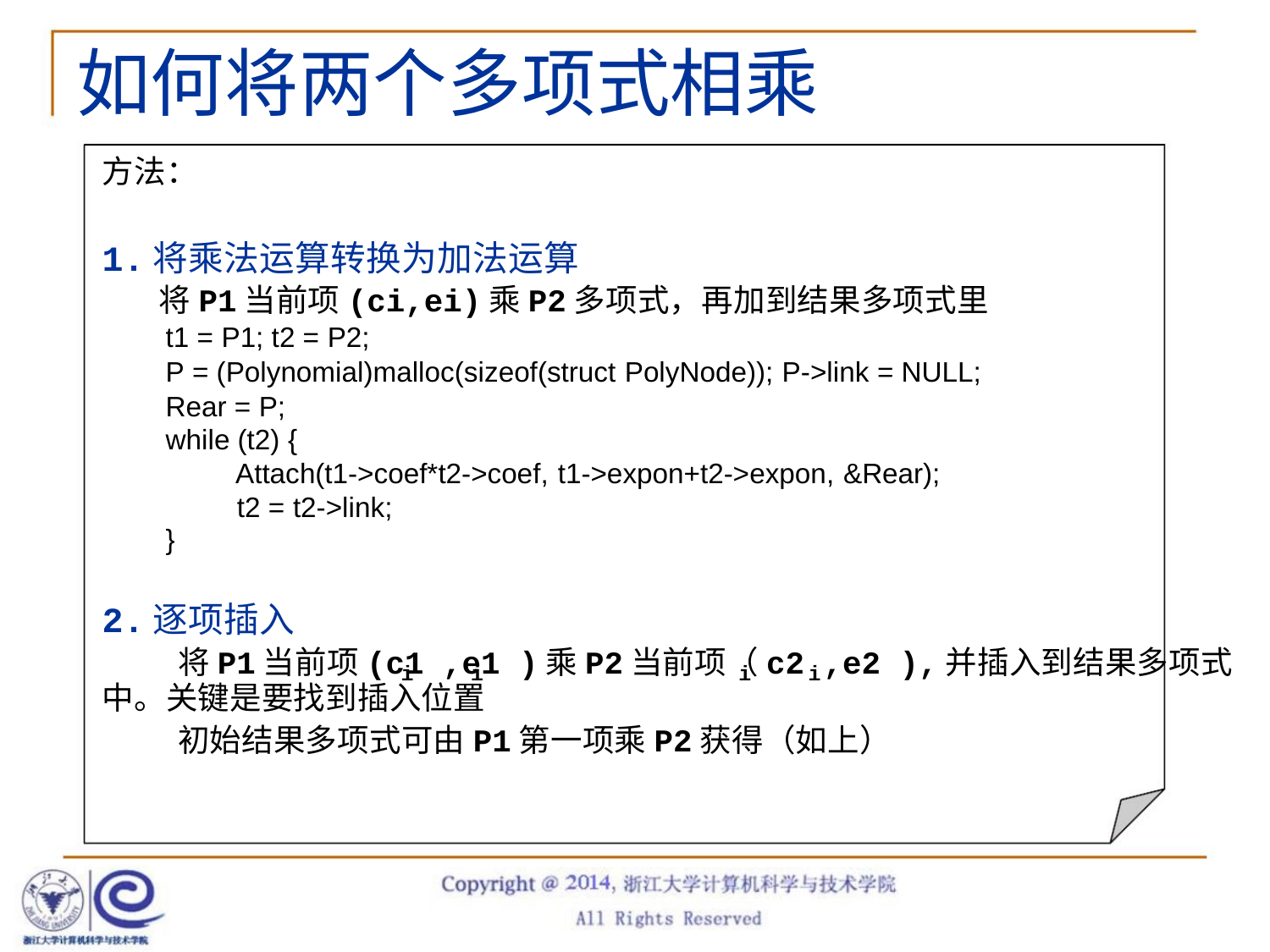

如何将两个多项式相乘
方法：
1.将乘法运算转换为加法运算
将P1当前项(ci,ei)乘P2多项式，再加到结果多项式里
t1 = P1; t2 = P2;
P = (Polynomial)malloc(sizeof(struct PolyNode)); P->link = NULL;
Rear = P;
while (t2) {
Attach(t1->coef*t2->coef, t1->expon+t2->expon, &Rear);
t2 = t2->link;
}
2.逐项插入
将P1当前项(c1 ,e1 )乘P2当前项（c2 ,e2 ),并插入到结果多项式
i
中。关键是要找到插入位置
i
i
i
初始结果多项式可由P1第一项乘P2获得（如上）